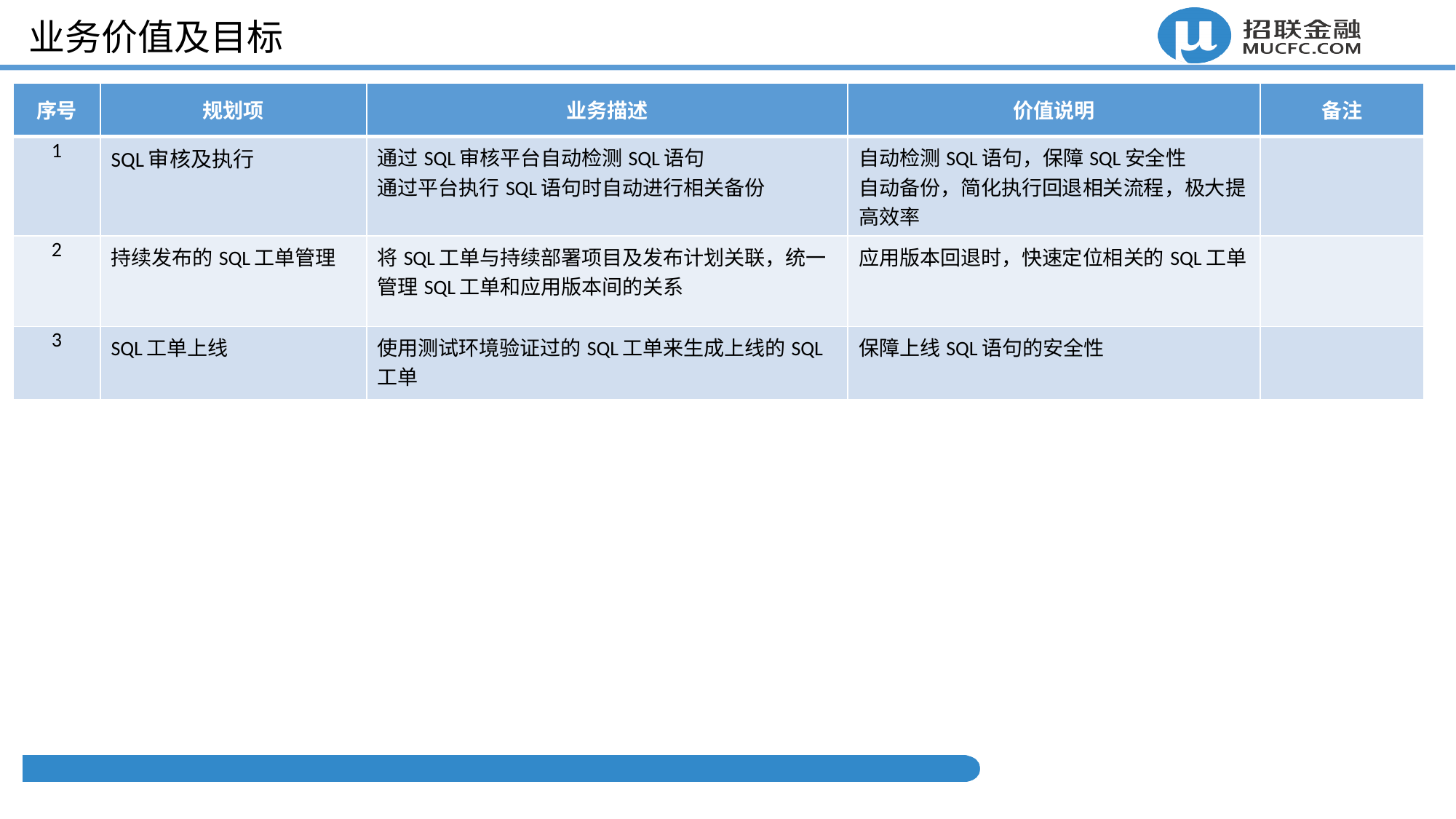

# 业务价值及目标
| 序号 | 规划项 | 业务描述 | 价值说明 | 备注 |
| --- | --- | --- | --- | --- |
| 1 | SQL审核及执行 | 通过SQL审核平台自动检测SQL语句 通过平台执行SQL语句时自动进行相关备份 | 自动检测SQL语句，保障SQL安全性 自动备份，简化执行回退相关流程，极大提高效率 |  |
| 2 | 持续发布的SQL工单管理 | 将SQL工单与持续部署项目及发布计划关联，统一管理SQL工单和应用版本间的关系 | 应用版本回退时，快速定位相关的SQL工单 |  |
| 3 | SQL工单上线 | 使用测试环境验证过的SQL工单来生成上线的SQL工单 | 保障上线SQL语句的安全性 |  |